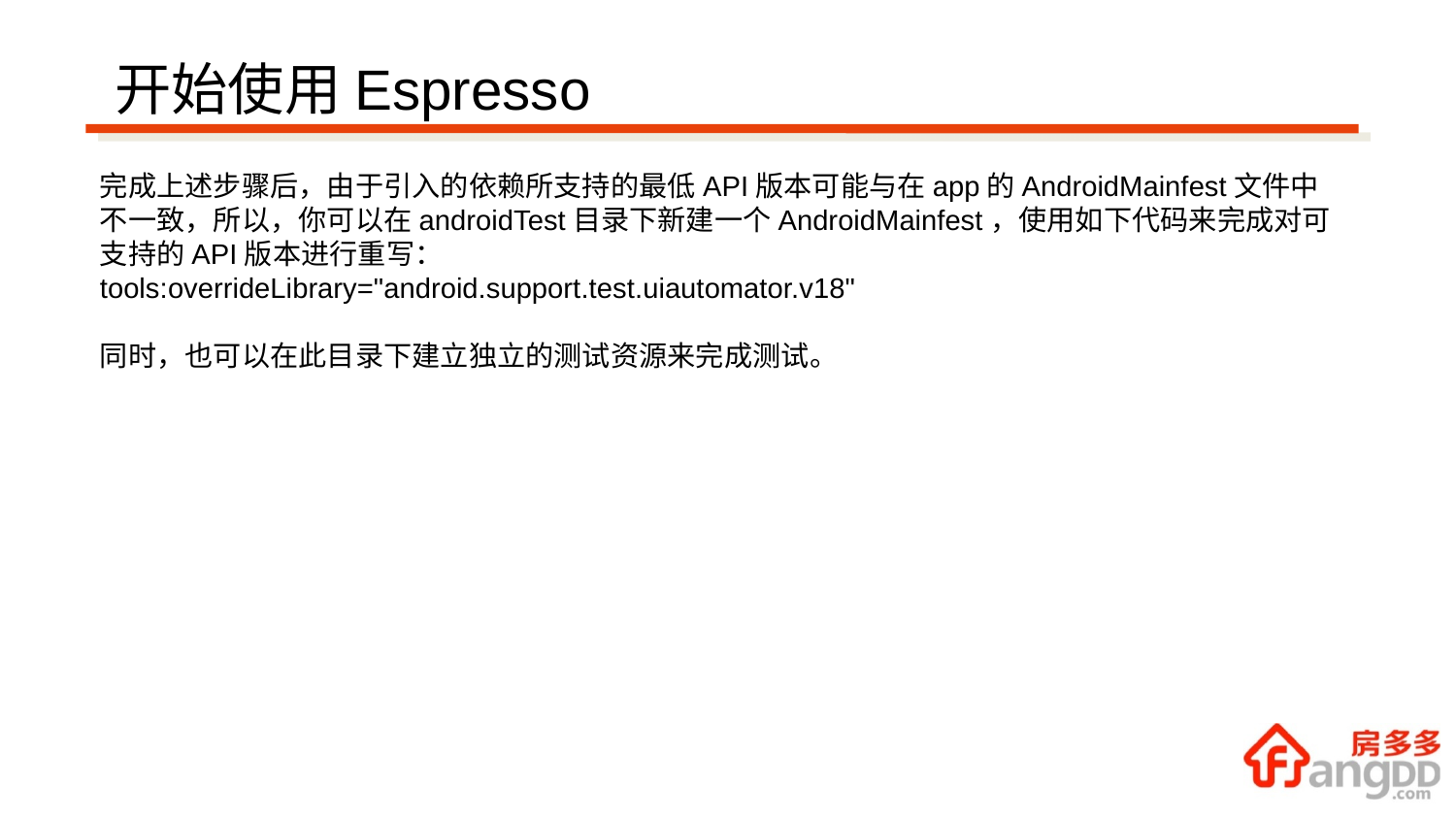

开始使用Espresso

完成上述步骤后，由于引入的依赖所支持的最低API版本可能与在app的AndroidMainfest文件中不一致，所以，你可以在androidTest目录下新建一个AndroidMainfest，使用如下代码来完成对可支持的API版本进行重写：
tools:overrideLibrary="android.support.test.uiautomator.v18"

同时，也可以在此目录下建立独立的测试资源来完成测试。